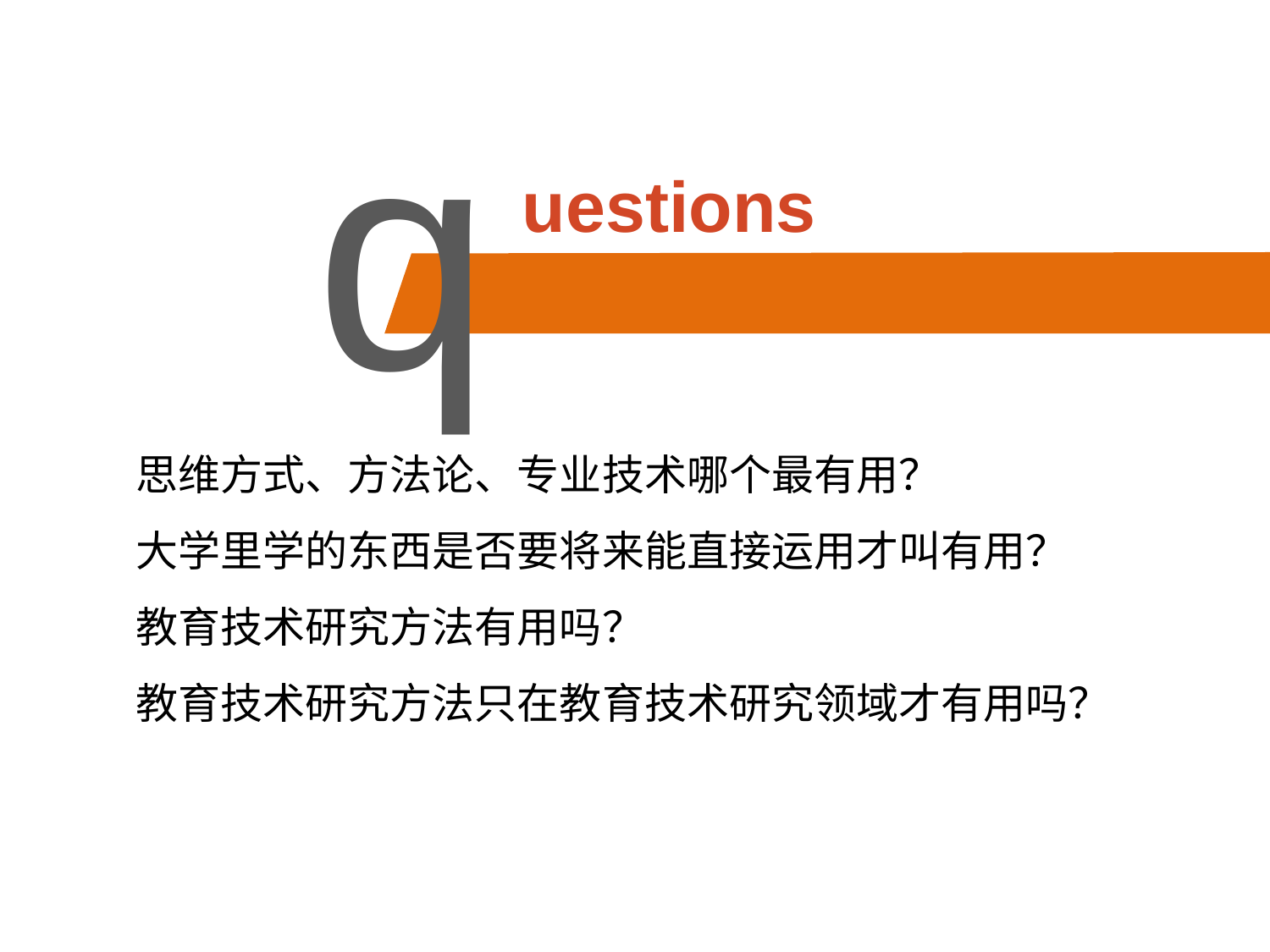

q
uestions

思维方式、方法论、专业技术哪个最有用？
大学里学的东西是否要将来能直接运用才叫有用？
教育技术研究方法有用吗？
教育技术研究方法只在教育技术研究领域才有用吗？